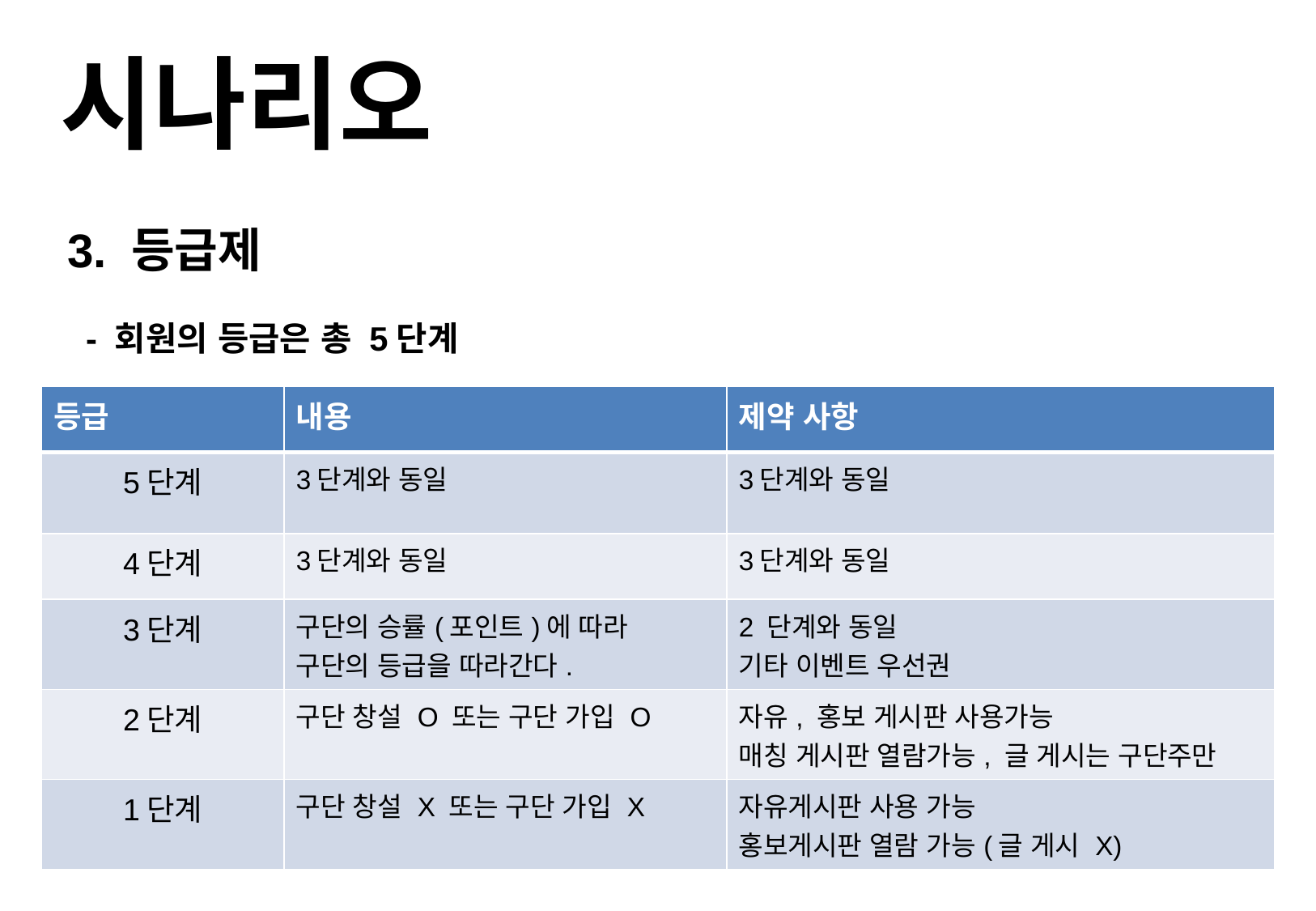

시나리오
3. 등급제

  - 회원의 등급은 총 5단계

| 등급 | 내용 | 제약 사항 |
| --- | --- | --- |
| 5단계 | 3단계와 동일 | 3단계와 동일 |
| 4단계 | 3단계와 동일 | 3단계와 동일 |
| 3단계 | 구단의 승률(포인트)에 따라 구단의 등급을 따라간다. | 2 단계와 동일 기타 이벤트 우선권 |
| 2단계 | 구단 창설 O 또는 구단 가입 O | 자유, 홍보 게시판 사용가능 매칭 게시판 열람가능, 글 게시는 구단주만 |
| 1단계 | 구단 창설 X 또는 구단 가입 X | 자유게시판 사용 가능 홍보게시판 열람 가능(글 게시 X) |